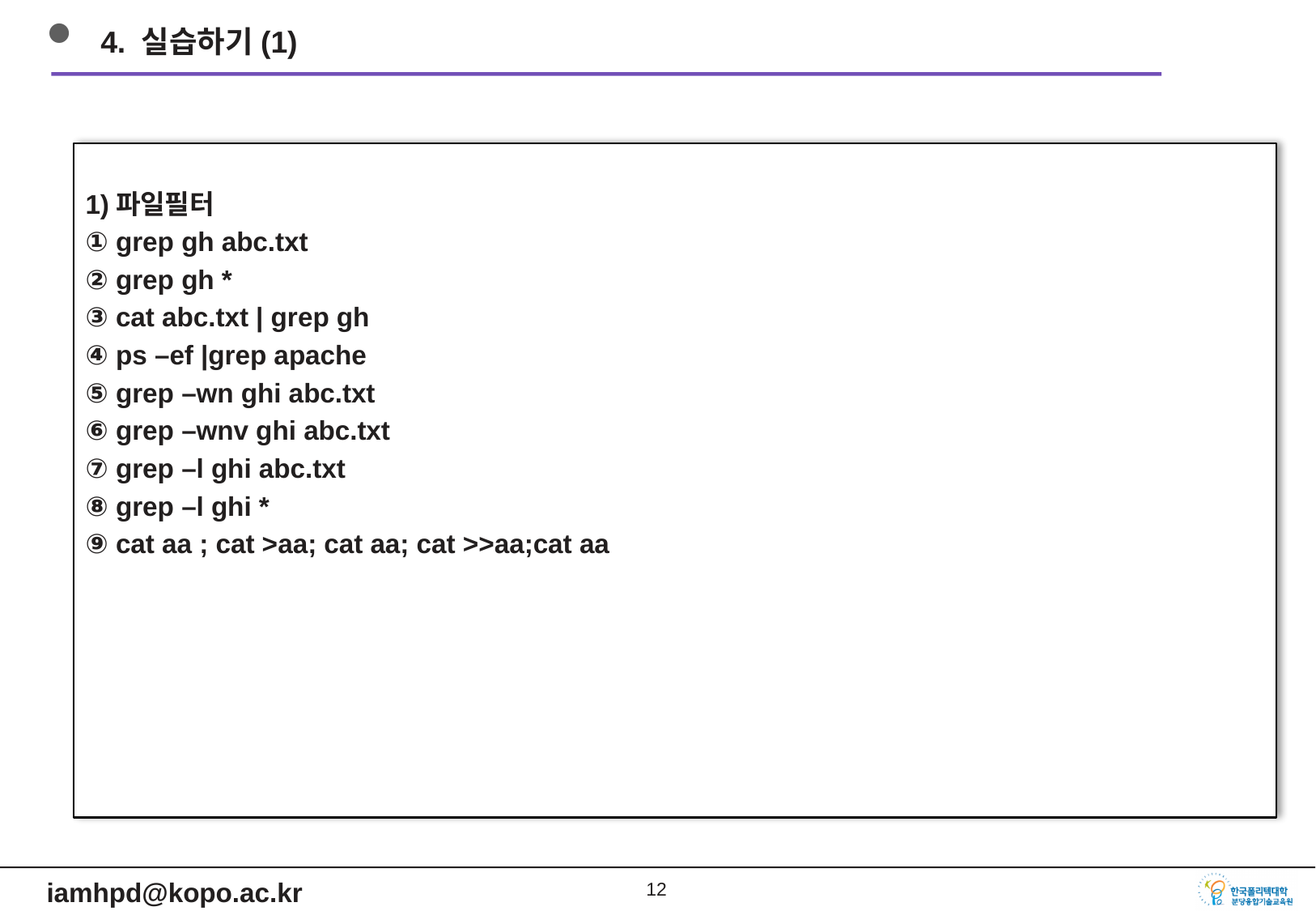

4. 실습하기(1)

1)파일필터
① grep gh abc.txt
② grep gh *
③ cat abc.txt | grep gh
④ ps –ef |grep apache
⑤ grep –wn ghi abc.txt
⑥ grep –wnv ghi abc.txt
⑦ grep –l ghi abc.txt
⑧ grep –l ghi *
⑨ cat aa ; cat >aa; cat aa; cat >>aa;cat aa
12